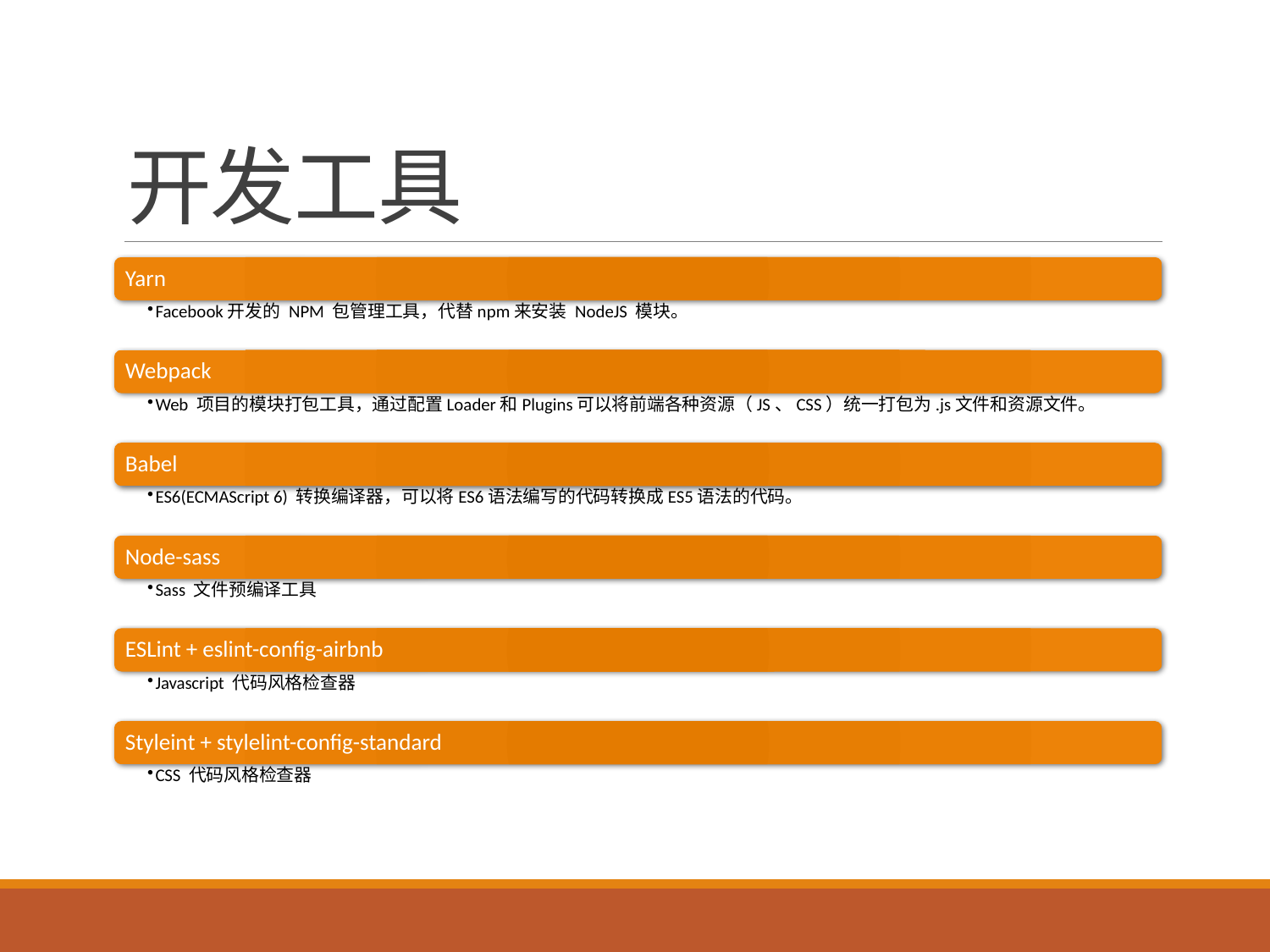

# 开发工具
Yarn
Facebook开发的 NPM 包管理工具，代替npm来安装 NodeJS 模块。

Webpack
Web 项目的模块打包工具，通过配置Loader和Plugins可以将前端各种资源（JS、CSS）统一打包为.js文件和资源文件。

Babel
ES6(ECMAScript 6) 转换编译器，可以将ES6语法编写的代码转换成ES5语法的代码。

Node-sass
Sass 文件预编译工具

ESLint + eslint-config-airbnb
Javascript 代码风格检查器

Styleint + stylelint-config-standard
CSS 代码风格检查器